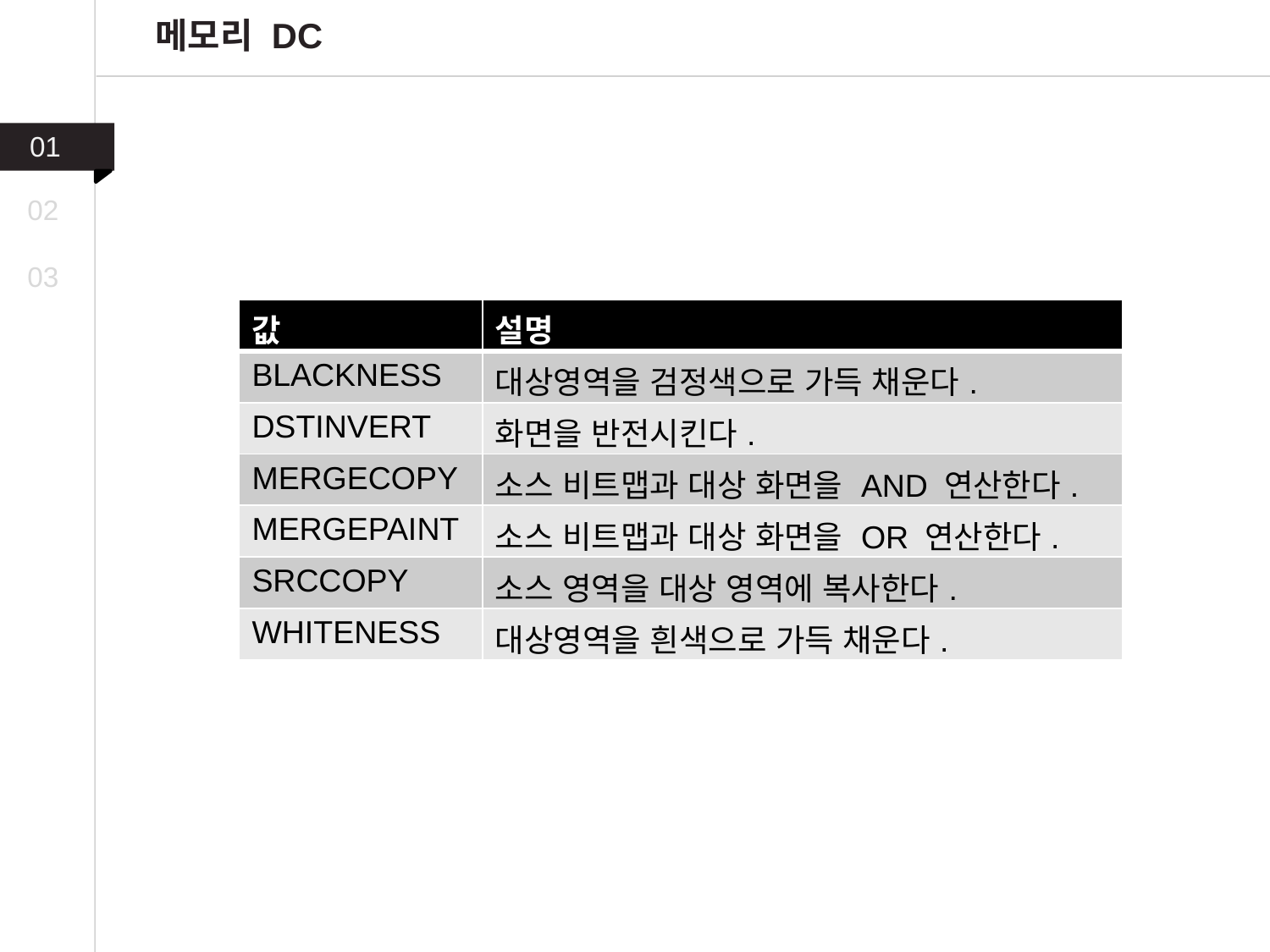

메모리 DC
01

02
03
| 값 | 설명 |
| --- | --- |
| BLACKNESS | 대상영역을 검정색으로 가득 채운다. |
| DSTINVERT | 화면을 반전시킨다. |
| MERGECOPY | 소스 비트맵과 대상 화면을 AND 연산한다. |
| MERGEPAINT | 소스 비트맵과 대상 화면을 OR 연산한다. |
| SRCCOPY | 소스 영역을 대상 영역에 복사한다. |
| WHITENESS | 대상영역을 흰색으로 가득 채운다. |